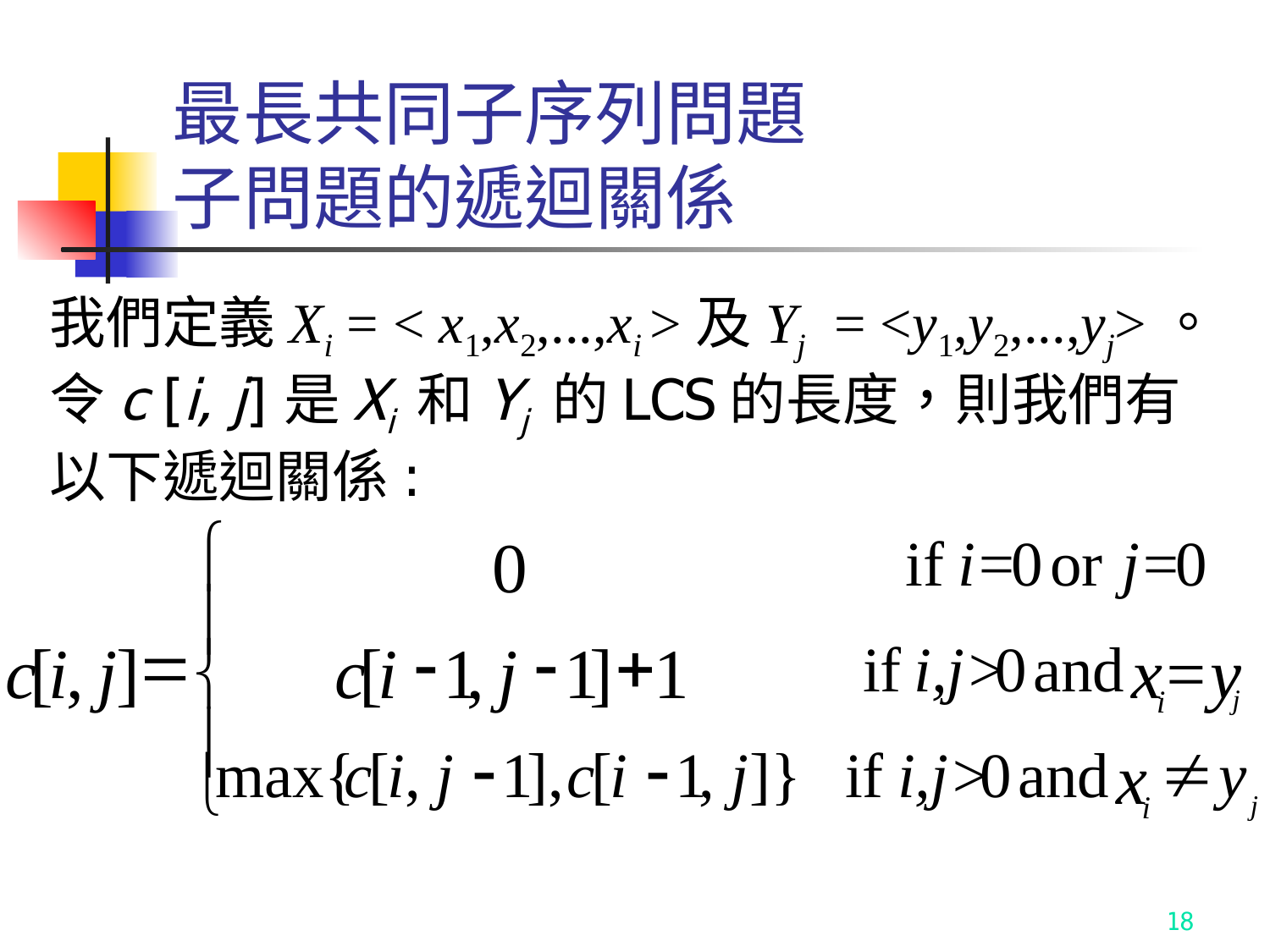

# 最長共同子序列問題 子問題的遞迴關係
我們定義Xi = < x1,x2,...,xi >及Yj  = <y1,y2,...,yj>。令c [i, j]是Xi 和Yj 的LCS的長度，則我們有以下遞迴關係:

0
if

i=
0

or
j=
0

=
−
−
+
c
[
i
,
j
]
c
[
i
1
,
j
1
]
1
if
 i,j>
0

and

x
=y

i
j

−
−
≠
max{
c
[
i
,
j
1
],
c
[
i
1
,
j
]}
if

i,j>
0

and

x
y

i
j
18